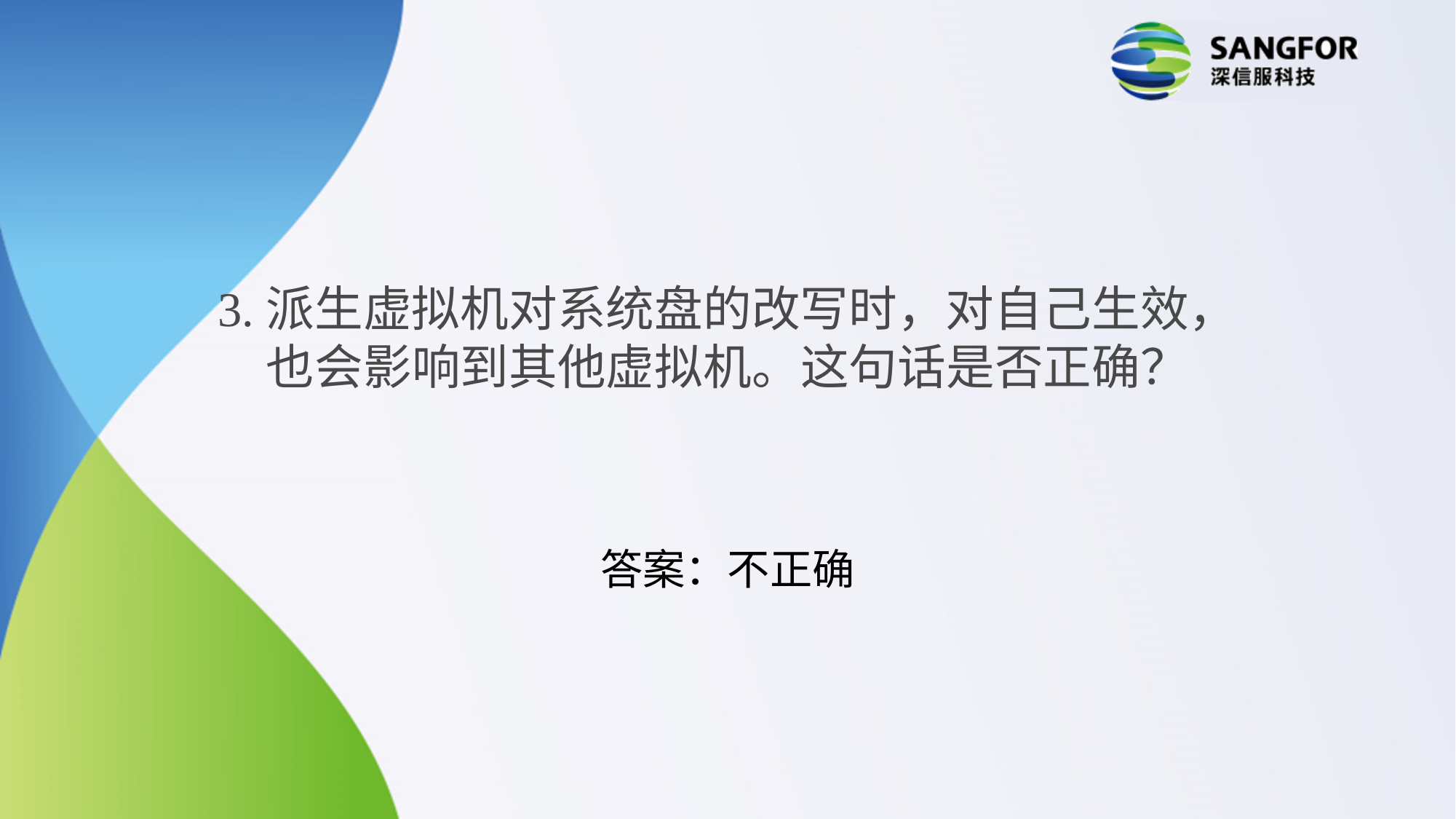

3.派生虚拟机对系统盘的改写时，对自己生效，
也会影响到其他虚拟机。这句话是否正确？
答案：不正确